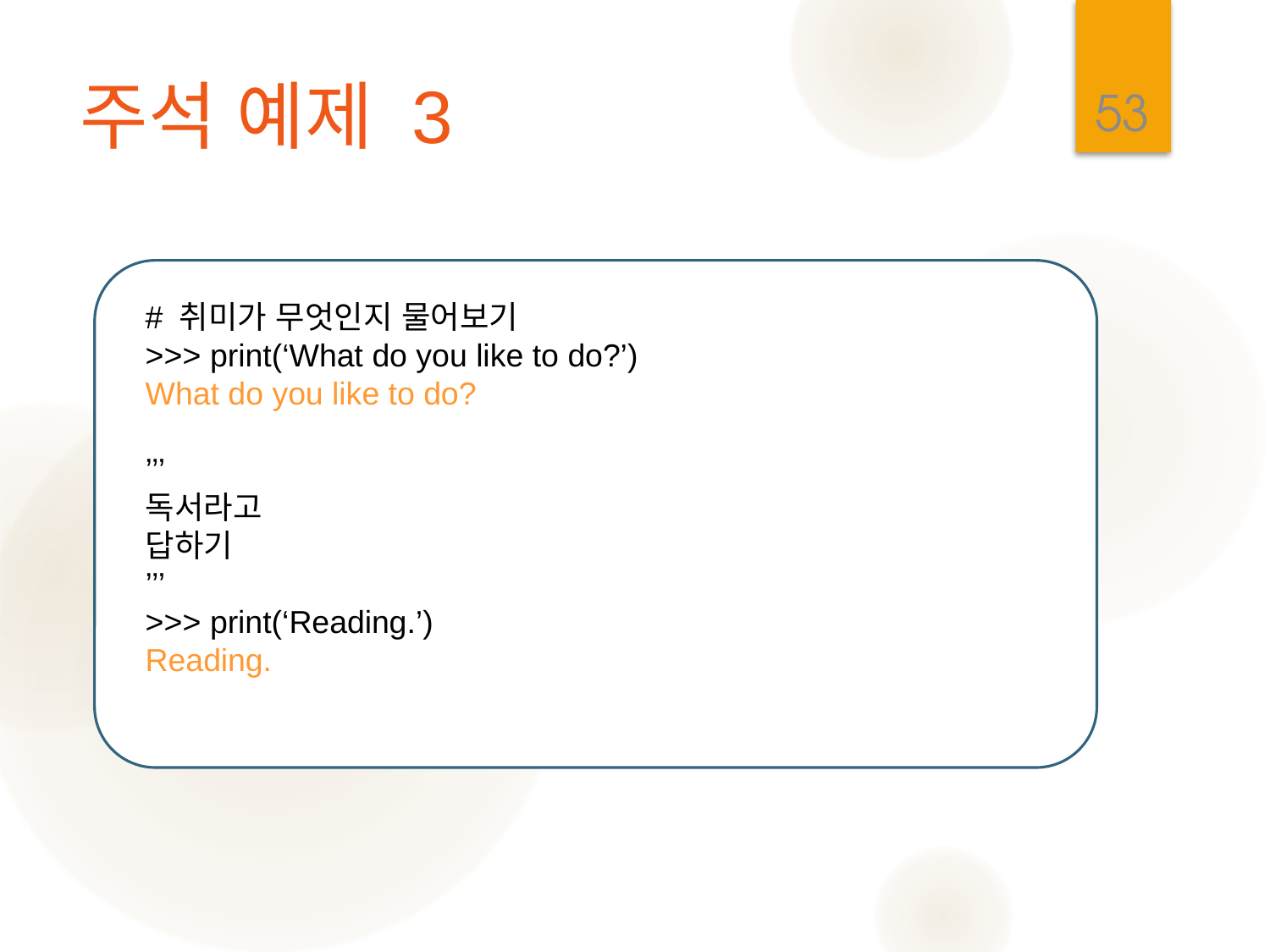

53
# 주석 예제 3

# 취미가 무엇인지 물어보기
>>> print(‘What do you like to do?’)
What do you like to do?

’’’
독서라고
답하기
’’’
>>> print(‘Reading.’)
Reading.